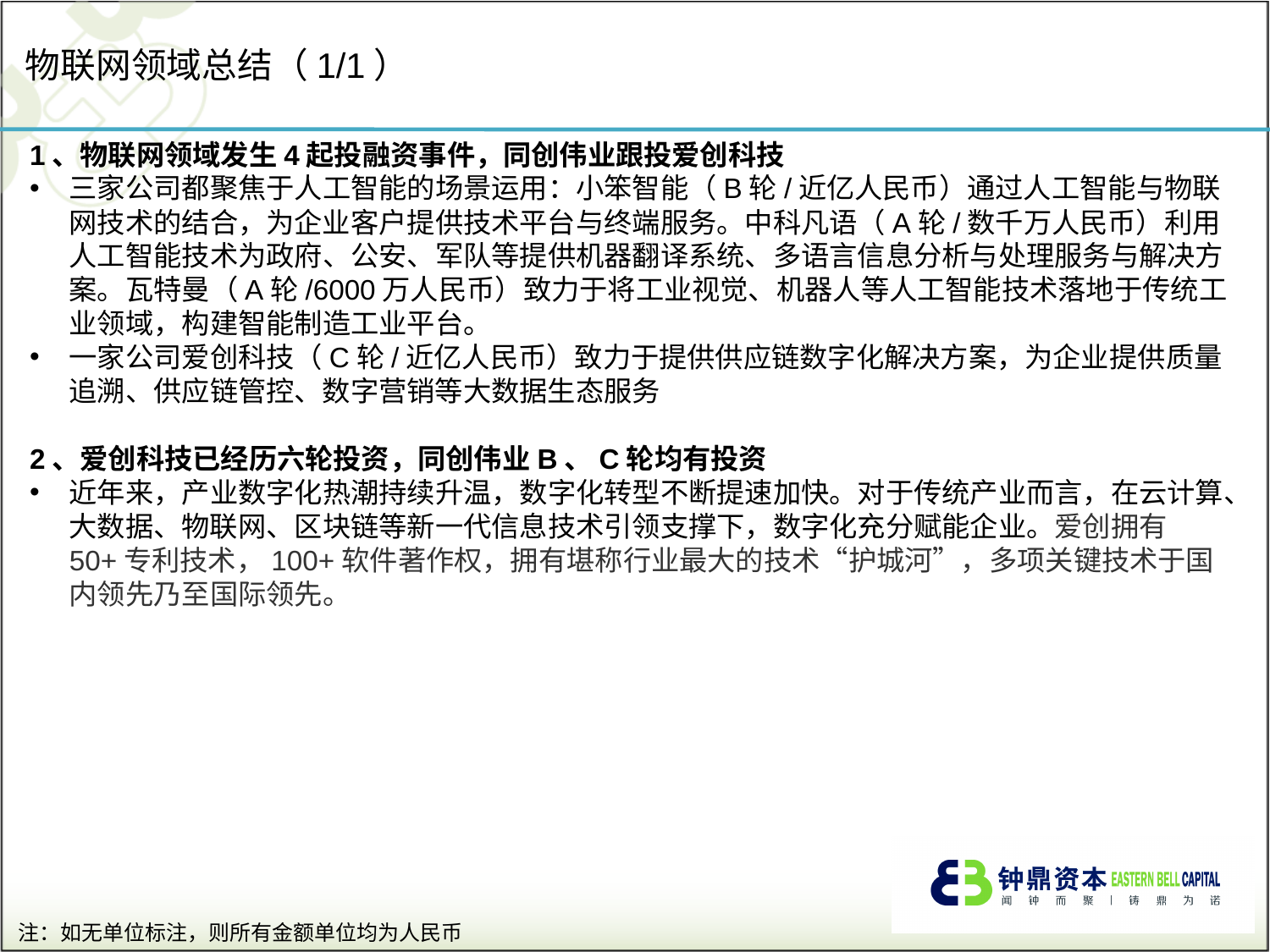

物联网领域总结（1/1）
1、物联网领域发生4起投融资事件，同创伟业跟投爱创科技
三家公司都聚焦于人工智能的场景运用：小笨智能（B轮/近亿人民币）通过人工智能与物联网技术的结合，为企业客户提供技术平台与终端服务。中科凡语（A轮/数千万人民币）利用人工智能技术为政府、公安、军队等提供机器翻译系统、多语言信息分析与处理服务与解决方案。瓦特曼（A轮/6000万人民币）致力于将工业视觉、机器人等人工智能技术落地于传统工业领域，构建智能制造工业平台。
一家公司爱创科技（C轮/近亿人民币）致力于提供供应链数字化解决方案，为企业提供质量追溯、供应链管控、数字营销等大数据生态服务

2、爱创科技已经历六轮投资，同创伟业B、C轮均有投资
近年来，产业数字化热潮持续升温，数字化转型不断提速加快。对于传统产业而言，在云计算、大数据、物联网、区块链等新一代信息技术引领支撑下，数字化充分赋能企业。爱创拥有50+专利技术，100+软件著作权，拥有堪称行业最大的技术“护城河”，多项关键技术于国内领先乃至国际领先。
注：如无单位标注，则所有金额单位均为人民币